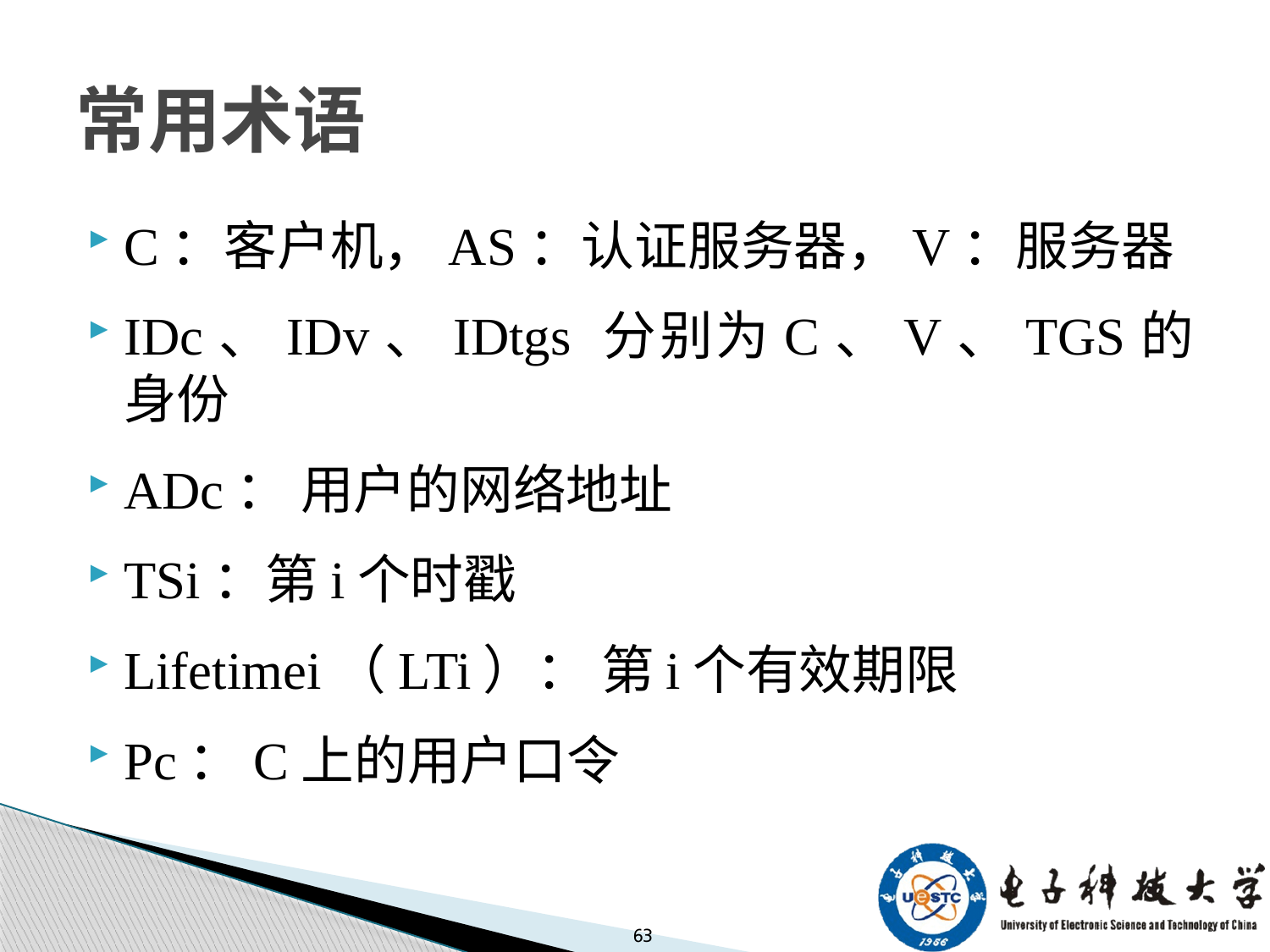

# 常用术语
C：客户机，AS：认证服务器，V：服务器
IDc、IDv、IDtgs 分别为C、V、TGS的身份
ADc： 用户的网络地址
TSi：第i个时戳
Lifetimei（LTi）： 第i个有效期限
Pc：C上的用户口令
63